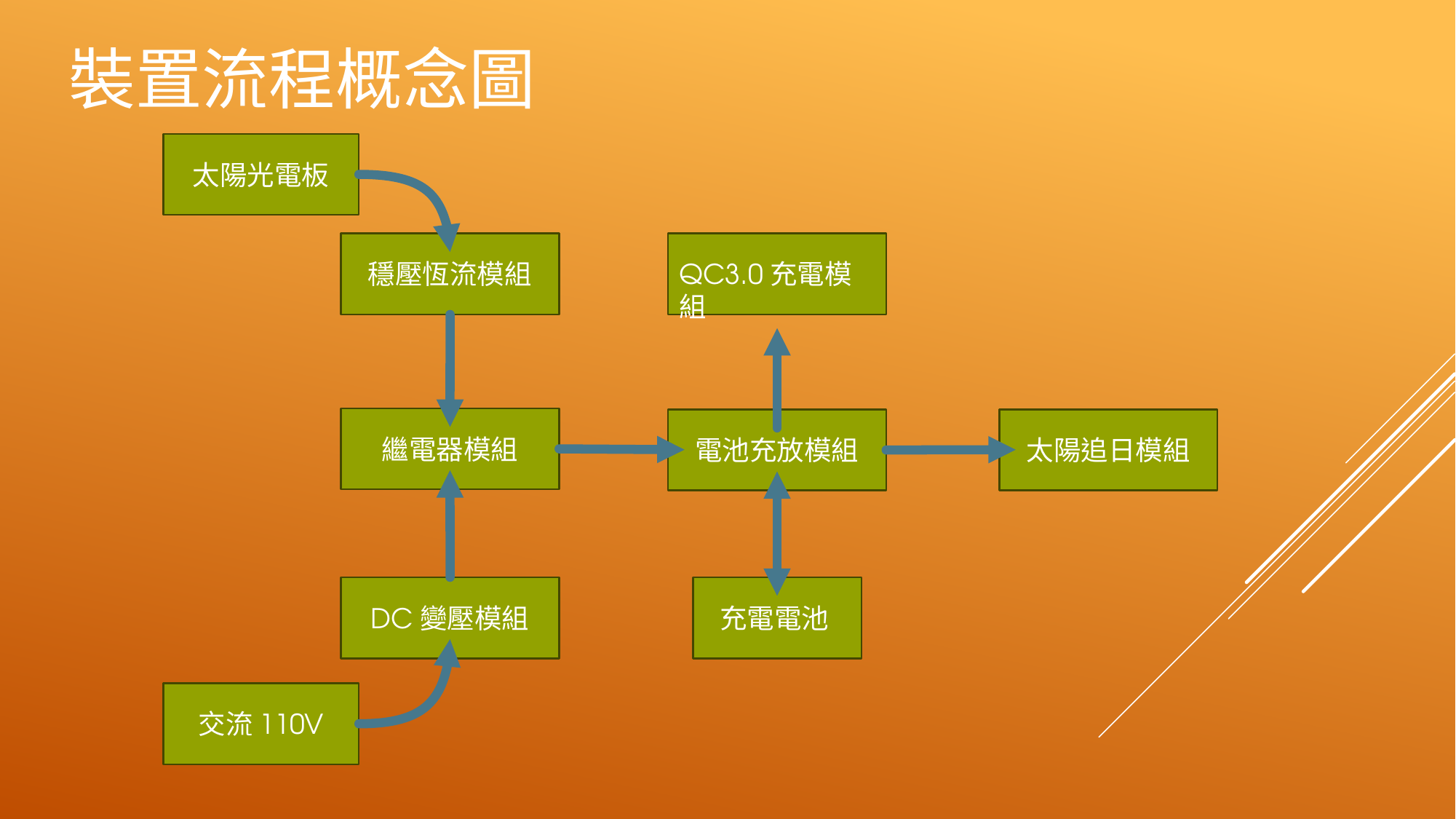

裝置流程概念圖

太陽光電板

穩壓恆流模組

QC3.0充電模組

繼電器模組

電池充放模組

太陽追日模組

DC變壓模組

充電電池

交流110V